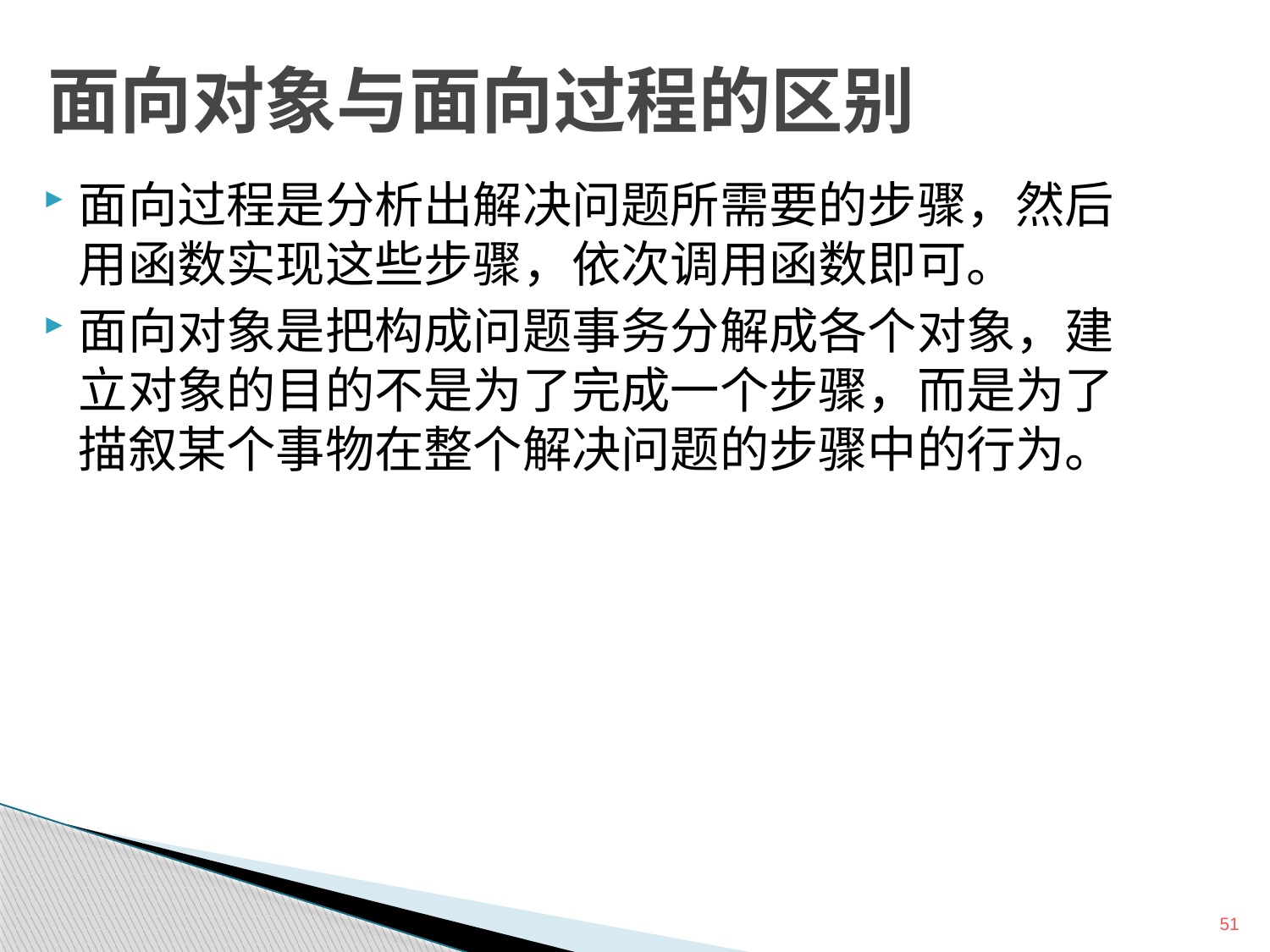

# 面向对象与面向过程的区别
面向过程是分析出解决问题所需要的步骤，然后用函数实现这些步骤，依次调用函数即可。
面向对象是把构成问题事务分解成各个对象，建立对象的目的不是为了完成一个步骤，而是为了描叙某个事物在整个解决问题的步骤中的行为。

51